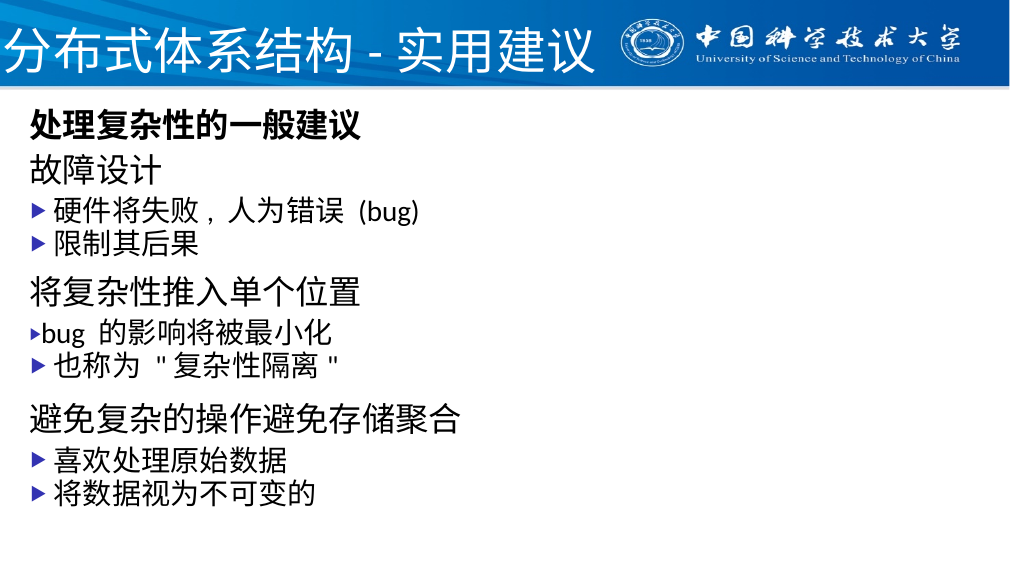

# 分布式体系结构-实用建议
处理复杂性的一般建议
故障设计
▶硬件将失败, 人为错误 (bug)
▶限制其后果
将复杂性推入单个位置
▶bug 的影响将被最小化
▶也称为 "复杂性隔离"
避免复杂的操作避免存储聚合
▶喜欢处理原始数据
▶将数据视为不可变的